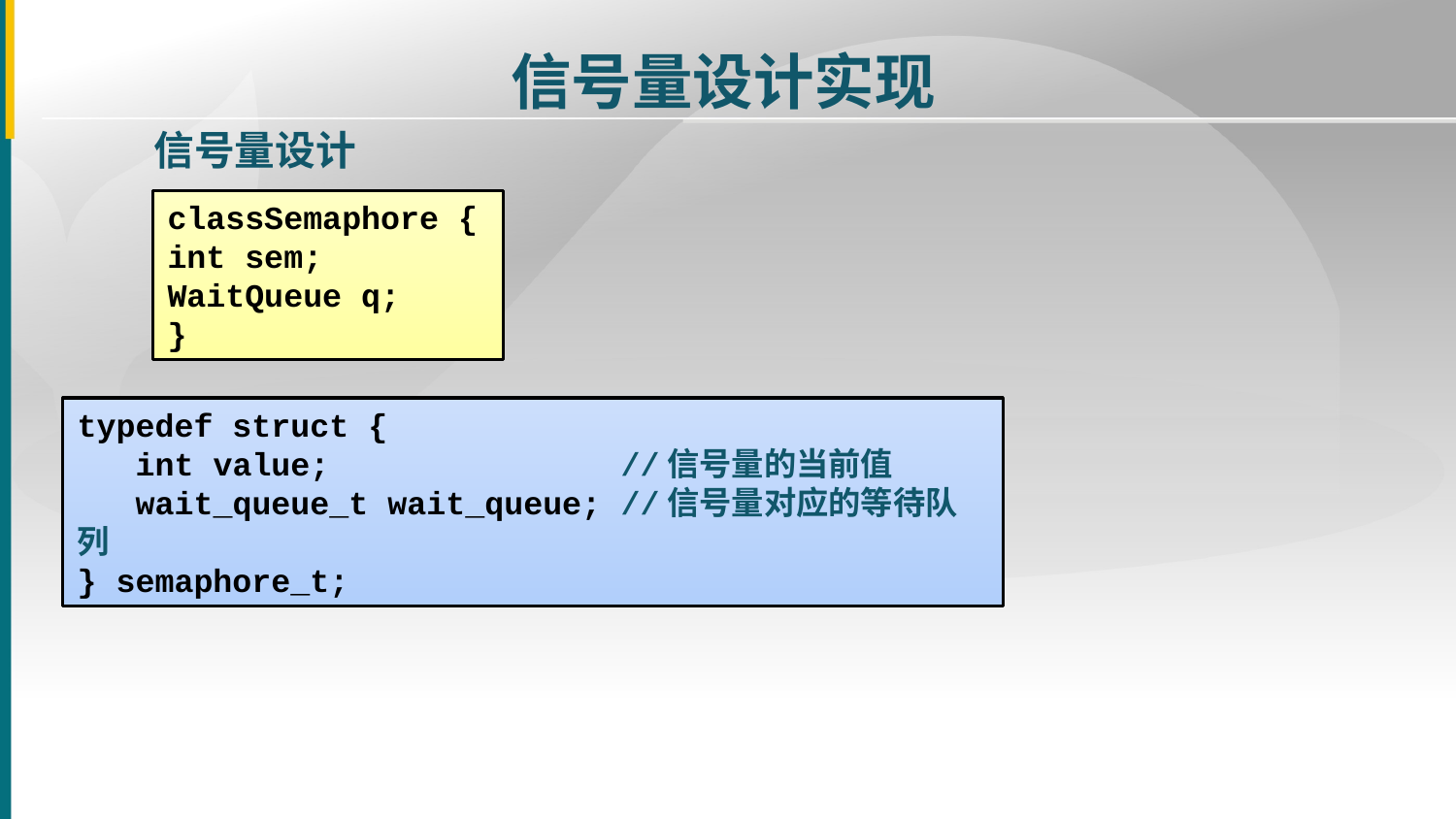

信号量设计实现
信号量设计
classSemaphore {
int sem;
WaitQueue q;
}
typedef struct {
   int value;               //信号量的当前值
   wait_queue_t wait_queue; //信号量对应的等待队列
} semaphore_t;